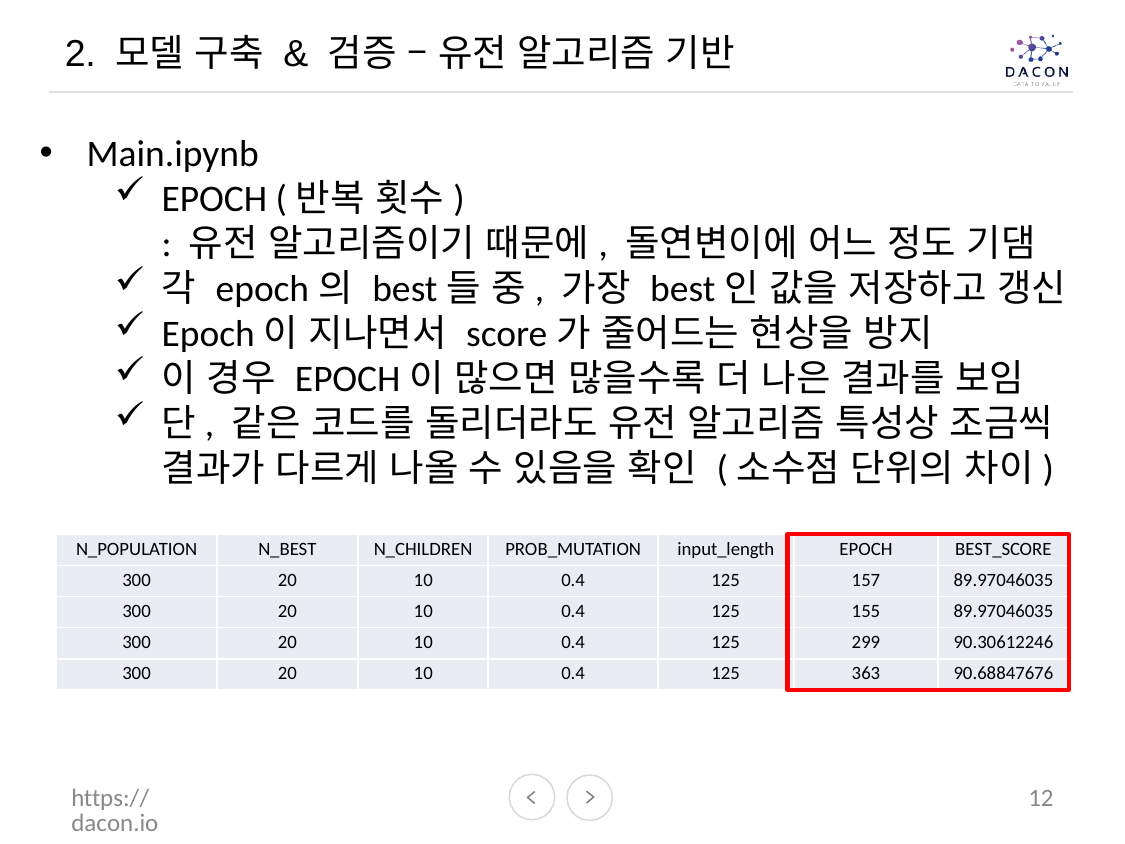

2. 모델 구축 & 검증 – 유전 알고리즘 기반
Main.ipynb
EPOCH (반복 횟수)
: 유전 알고리즘이기 때문에, 돌연변이에 어느 정도 기댐
각 epoch의 best들 중, 가장 best인 값을 저장하고 갱신
Epoch이 지나면서 score가 줄어드는 현상을 방지
이 경우 EPOCH이 많으면 많을수록 더 나은 결과를 보임
단, 같은 코드를 돌리더라도 유전 알고리즘 특성상 조금씩
결과가 다르게 나올 수 있음을 확인 (소수점 단위의 차이)
| N\_POPULATION | N\_BEST | N\_CHILDREN | PROB\_MUTATION | input\_length | EPOCH | BEST\_SCORE |
| --- | --- | --- | --- | --- | --- | --- |
| 300 | 20 | 10 | 0.4 | 125 | 157 | 89.97046035 |
| 300 | 20 | 10 | 0.4 | 125 | 155 | 89.97046035 |
| 300 | 20 | 10 | 0.4 | 125 | 299 | 90.30612246 |
| 300 | 20 | 10 | 0.4 | 125 | 363 | 90.68847676 |

https://dacon.io
12